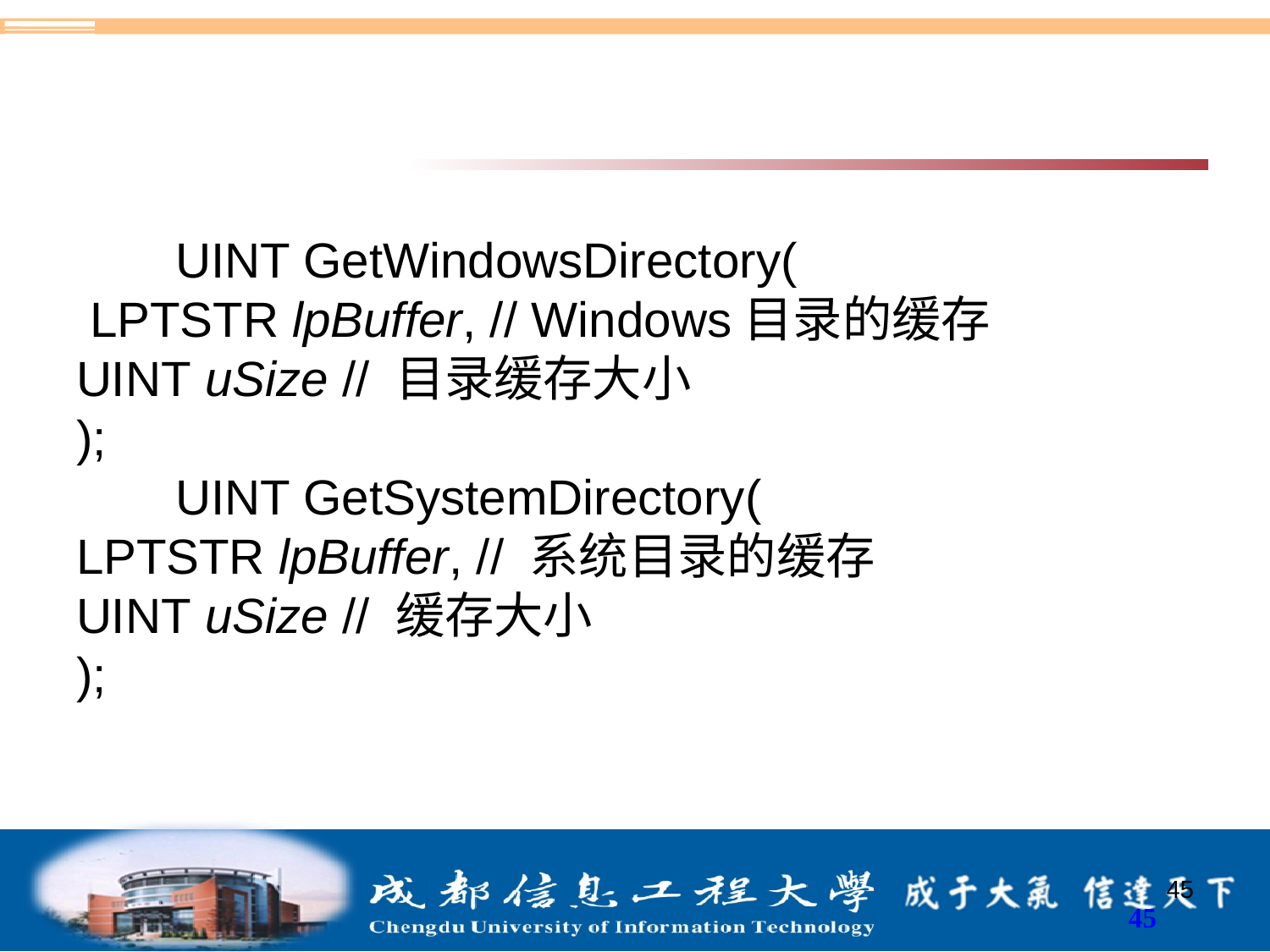

#
UINT GetWindowsDirectory(
 LPTSTR lpBuffer, // Windows目录的缓存
UINT uSize // 目录缓存大小
);
UINT GetSystemDirectory(
LPTSTR lpBuffer, // 系统目录的缓存
UINT uSize // 缓存大小
);